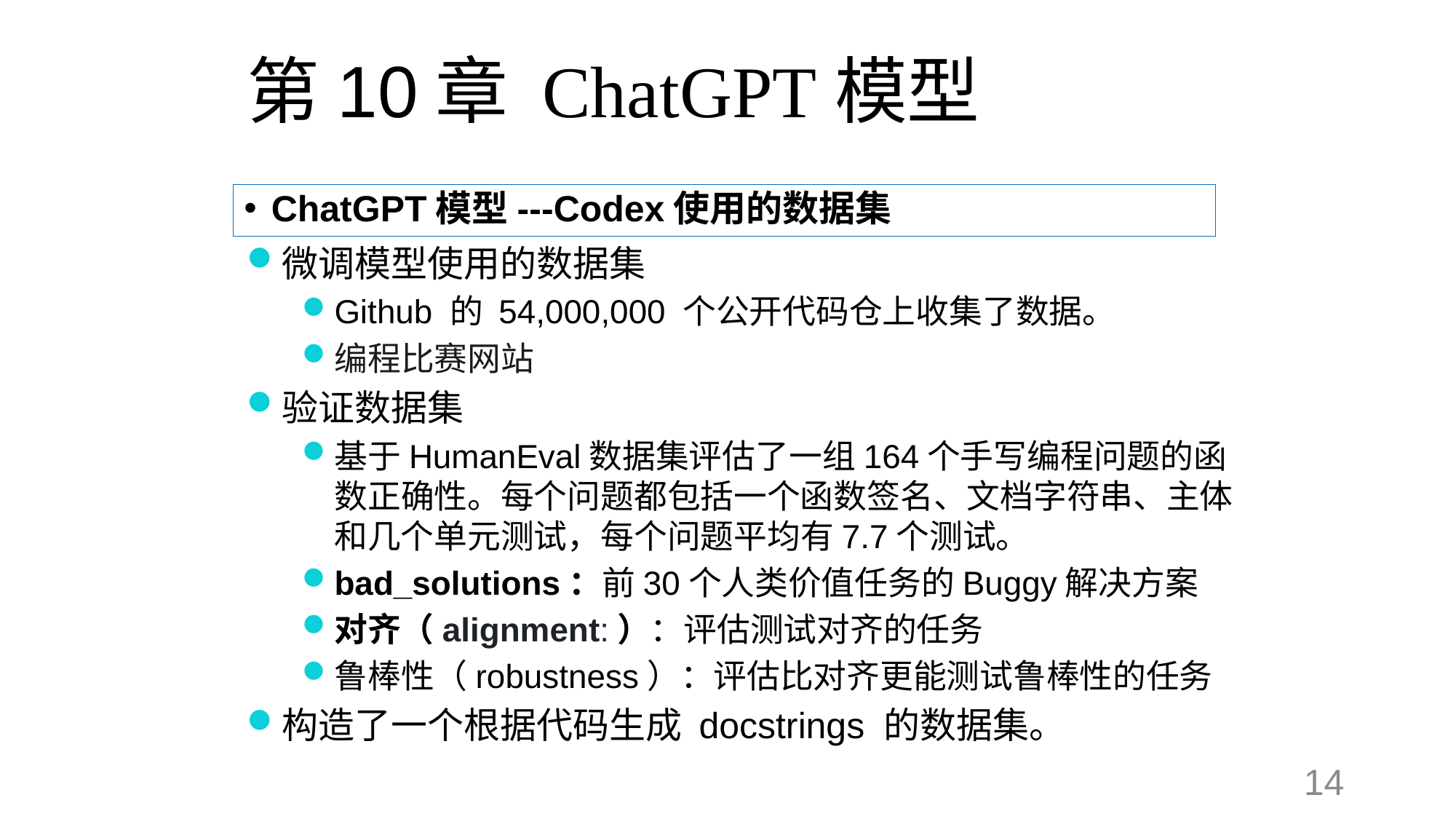

# 第10章 ChatGPT模型
ChatGPT模型---Codex使用的数据集

微调模型使用的数据集
Github 的 54,000,000 个公开代码仓上收集了数据。
编程比赛网站
验证数据集
基于HumanEval数据集评估了一组164个手写编程问题的函数正确性。每个问题都包括一个函数签名、文档字符串、主体和几个单元测试，每个问题平均有7.7个测试。
bad_solutions：前30个人类价值任务的Buggy解决方案
对齐（alignment:）：评估测试对齐的任务
鲁棒性（robustness）：评估比对齐更能测试鲁棒性的任务
构造了一个根据代码生成 docstrings 的数据集。

14